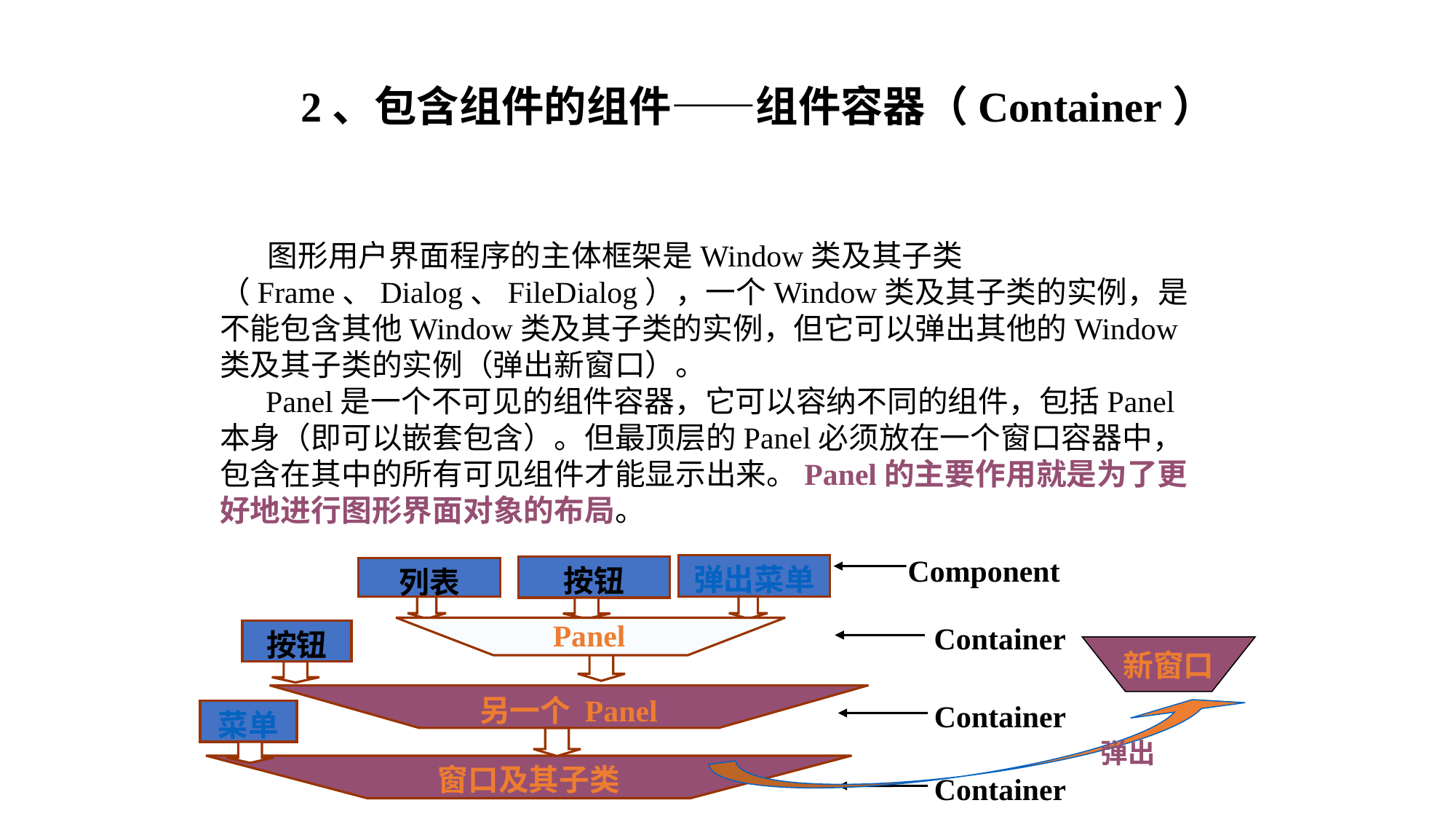

2、包含组件的组件——组件容器（Container）
      图形用户界面程序的主体框架是Window类及其子类（Frame、Dialog、FileDialog），一个Window类及其子类的实例，是不能包含其他Window类及其子类的实例，但它可以弹出其他的Window类及其子类的实例（弹出新窗口）。
      Panel是一个不可见的组件容器，它可以容纳不同的组件，包括Panel本身（即可以嵌套包含）。但最顶层的Panel必须放在一个窗口容器中，包含在其中的所有可见组件才能显示出来。Panel的主要作用就是为了更好地进行图形界面对象的布局。
Component
弹出菜单
按钮
列表

Panel
Container

按钮

另一个 Panel
Container
菜单

窗口及其子类

Container

新窗口

弹出